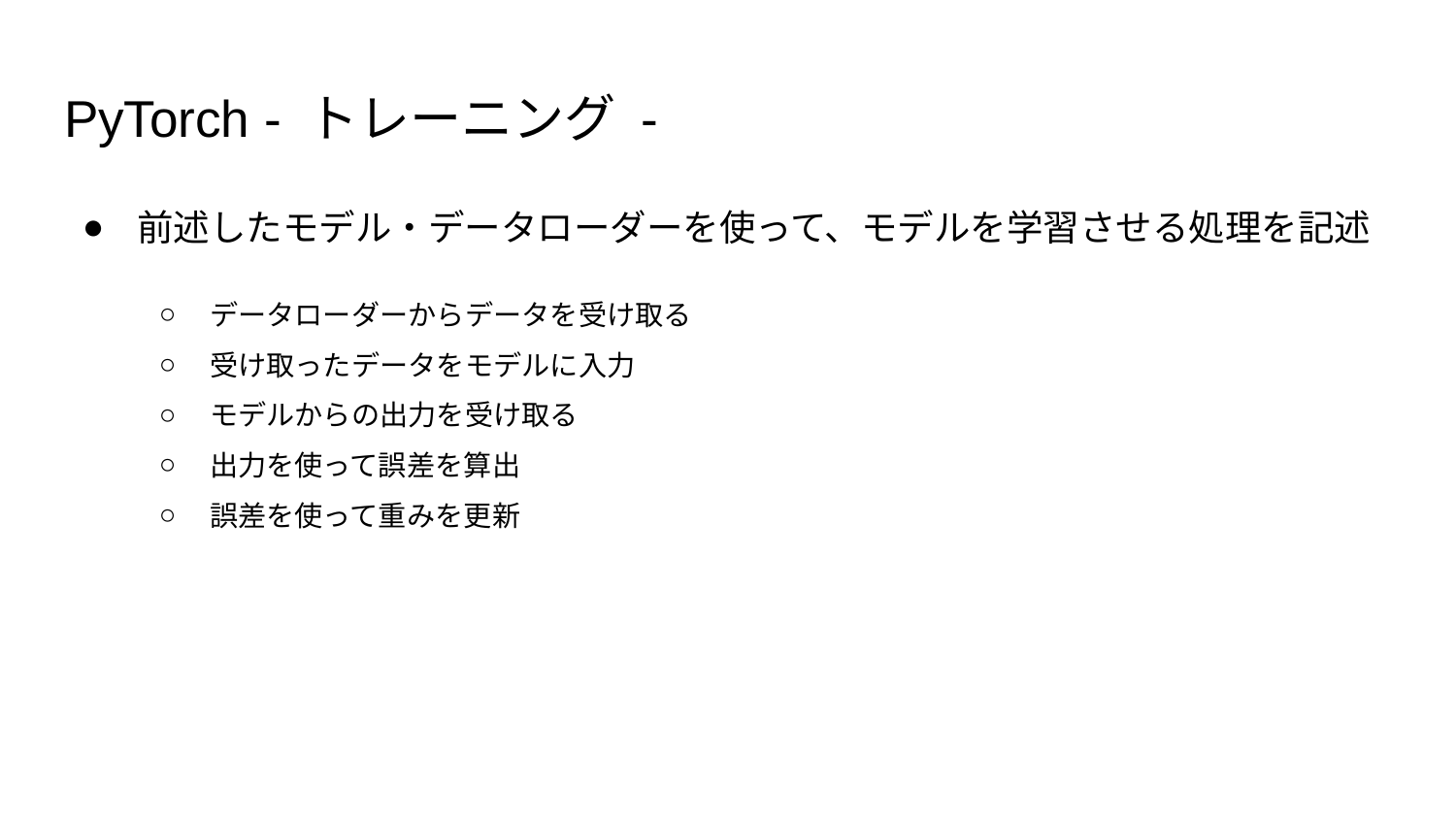

# PyTorch - トレーニング -
前述したモデル・データローダーを使って、モデルを学習させる処理を記述
データローダーからデータを受け取る
受け取ったデータをモデルに入力
モデルからの出力を受け取る
出力を使って誤差を算出
誤差を使って重みを更新